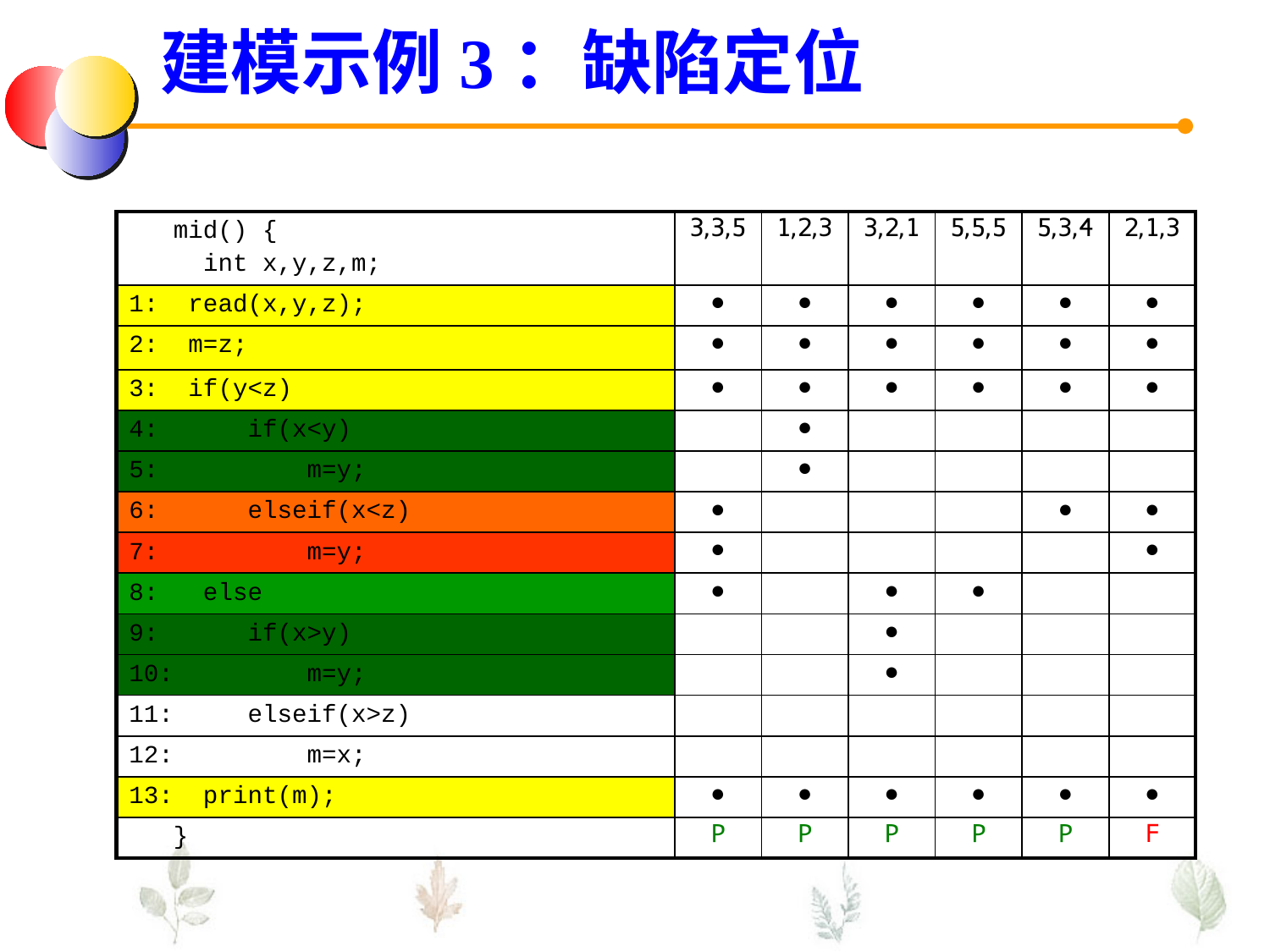

建模示例3：缺陷定位

| mid() { int x,y,z,m; | 3,3,5 | 1,2,3 | 3,2,1 | 5,5,5 | 5,3,4 | 2,1,3 |
| --- | --- | --- | --- | --- | --- | --- |
| 1: read(x,y,z); | ● | ● | ● | ● | ● | ● |
| 2: m=z; | ● | ● | ● | ● | ● | ● |
| 3: if(y<z) | ● | ● | ● | ● | ● | ● |
| 4: if(x<y) |  | ● |  |  |  |  |
| 5: m=y; |  | ● |  |  |  |  |
| 6: elseif(x<z) | ● |  |  |  | ● | ● |
| 7: m=y; | ● |  |  |  |  | ● |
| 8: else | ● |  | ● | ● |  |  |
| 9: if(x>y) |  |  | ● |  |  |  |
| 10: m=y; |  |  | ● |  |  |  |
| 11: elseif(x>z) |  |  |  |  |  |  |
| 12: m=x; |  |  |  |  |  |  |
| 13: print(m); | ● | ● | ● | ● | ● | ● |
| } | P | P | P | P | P | F |